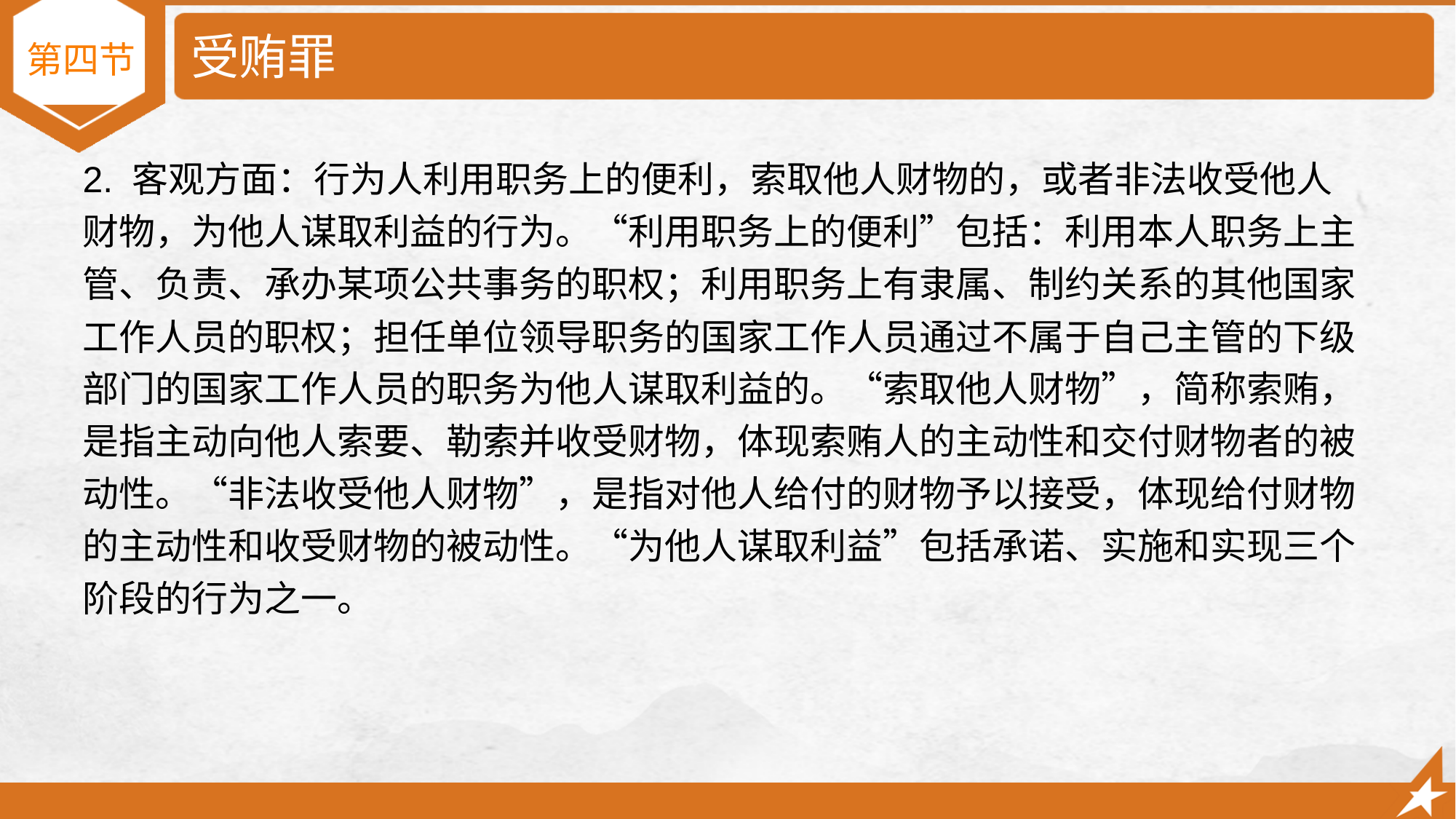

# 受贿罪
第四节
2. 客观方面：行为人利用职务上的便利，索取他人财物的，或者非法收受他人财物，为他人谋取利益的行为。“利用职务上的便利”包括：利用本人职务上主管、负责、承办某项公共事务的职权；利用职务上有隶属、制约关系的其他国家工作人员的职权；担任单位领导职务的国家工作人员通过不属于自己主管的下级部门的国家工作人员的职务为他人谋取利益的。“索取他人财物”，简称索贿，是指主动向他人索要、勒索并收受财物，体现索贿人的主动性和交付财物者的被动性。“非法收受他人财物”，是指对他人给付的财物予以接受，体现给付财物的主动性和收受财物的被动性。“为他人谋取利益”包括承诺、实施和实现三个阶段的行为之一。